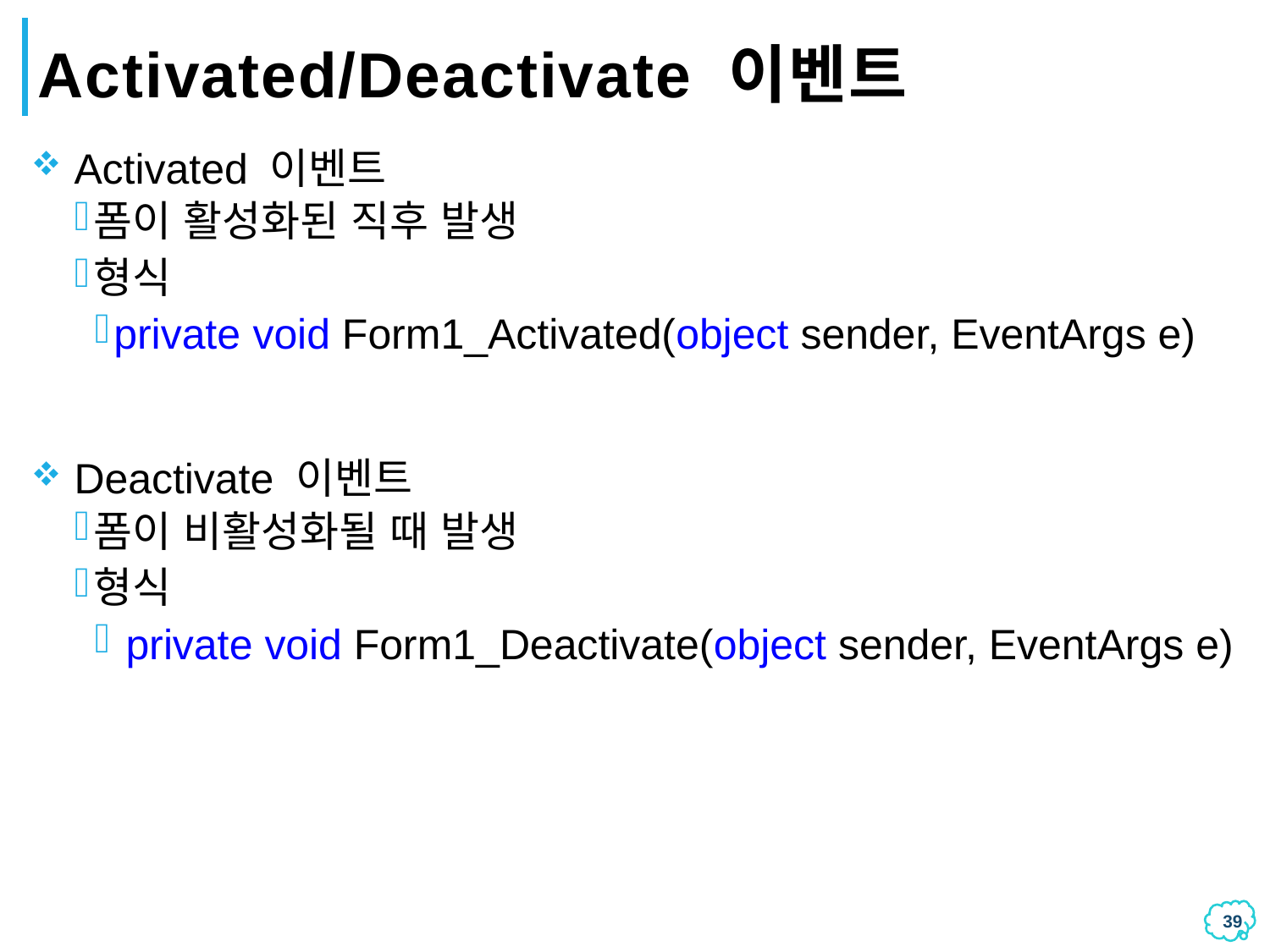

# Activated/Deactivate 이벤트
 Activated 이벤트
폼이 활성화된 직후 발생
형식
private void Form1_Activated(object sender, EventArgs e)

 Deactivate 이벤트
폼이 비활성화될 때 발생
형식
 private void Form1_Deactivate(object sender, EventArgs e)
39